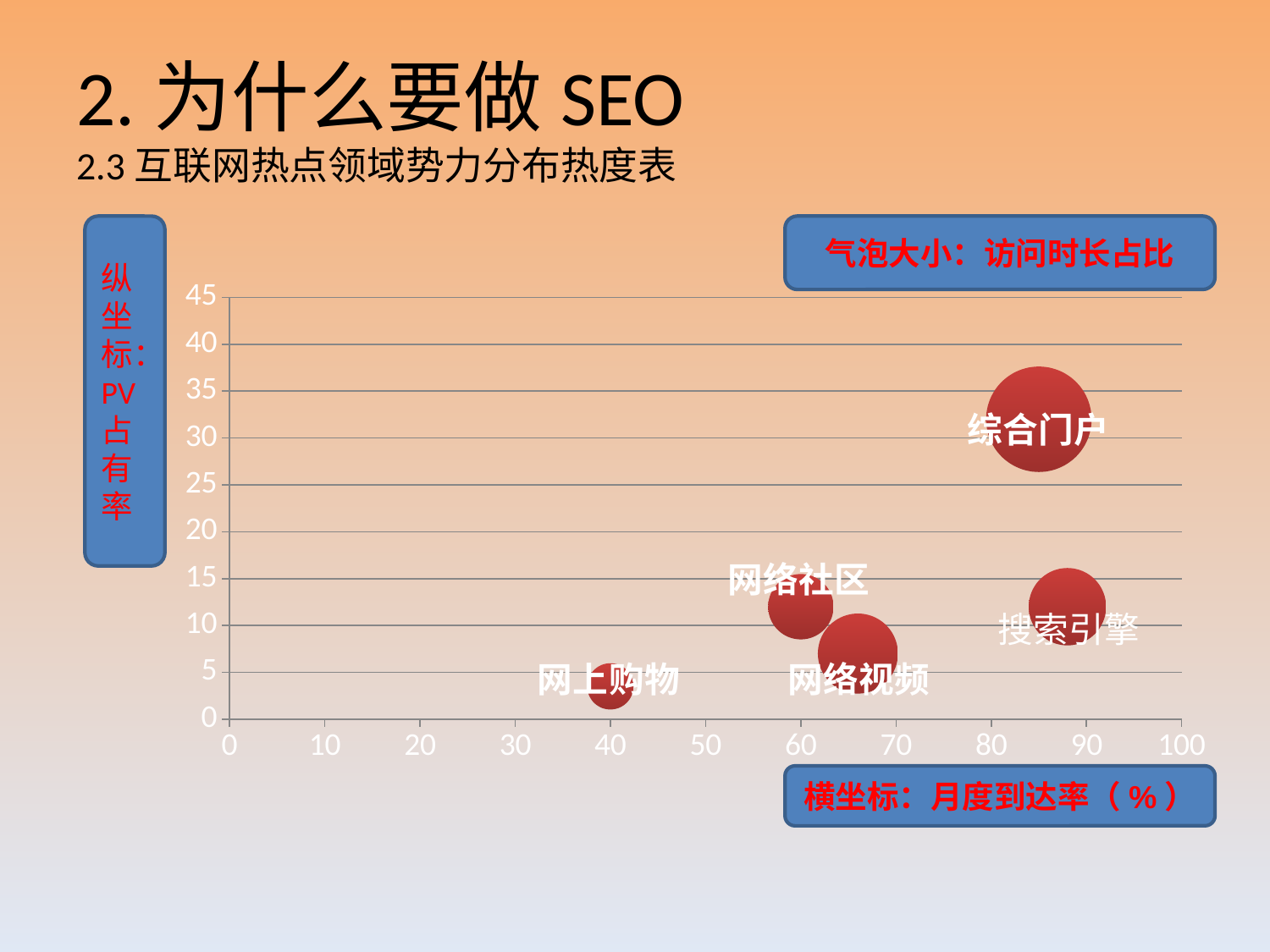

# 2.为什么要做SEO 2.3互联网热点领域势力分布热度表

### Chart

| Category | Y 值 |
|---|---|
纵坐标：PV占有率
气泡大小：访问时长占比
横坐标：月度到达率（%）